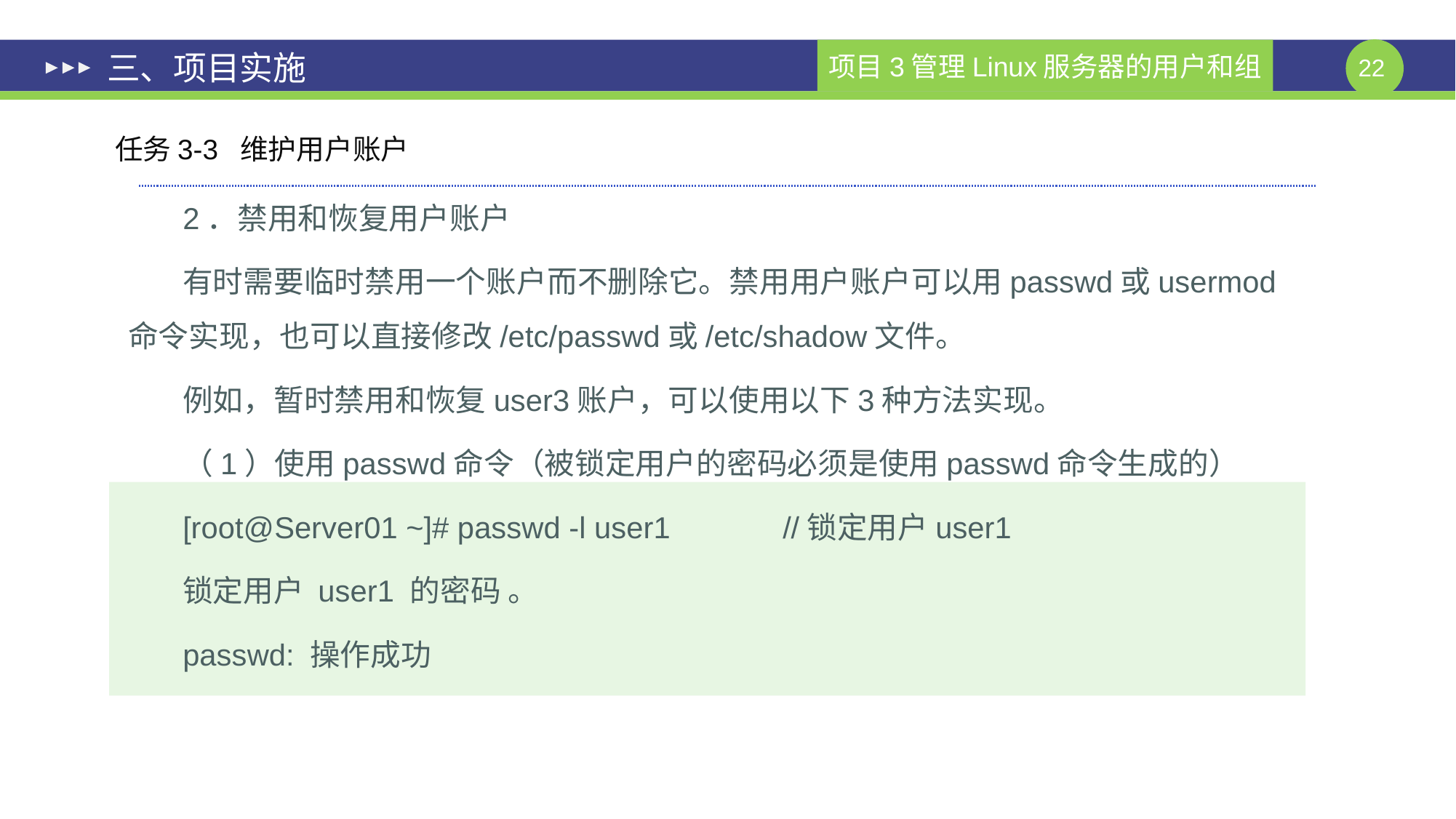

# 三、项目实施
任务3-3  维护用户账户
2．禁用和恢复用户账户
有时需要临时禁用一个账户而不删除它。禁用用户账户可以用passwd或usermod命令实现，也可以直接修改/etc/passwd或/etc/shadow文件。
例如，暂时禁用和恢复user3账户，可以使用以下3种方法实现。
（1）使用passwd命令（被锁定用户的密码必须是使用passwd命令生成的）
[root@Server01 ~]# passwd -l user1		//锁定用户user1
锁定用户 user1 的密码 。
passwd: 操作成功